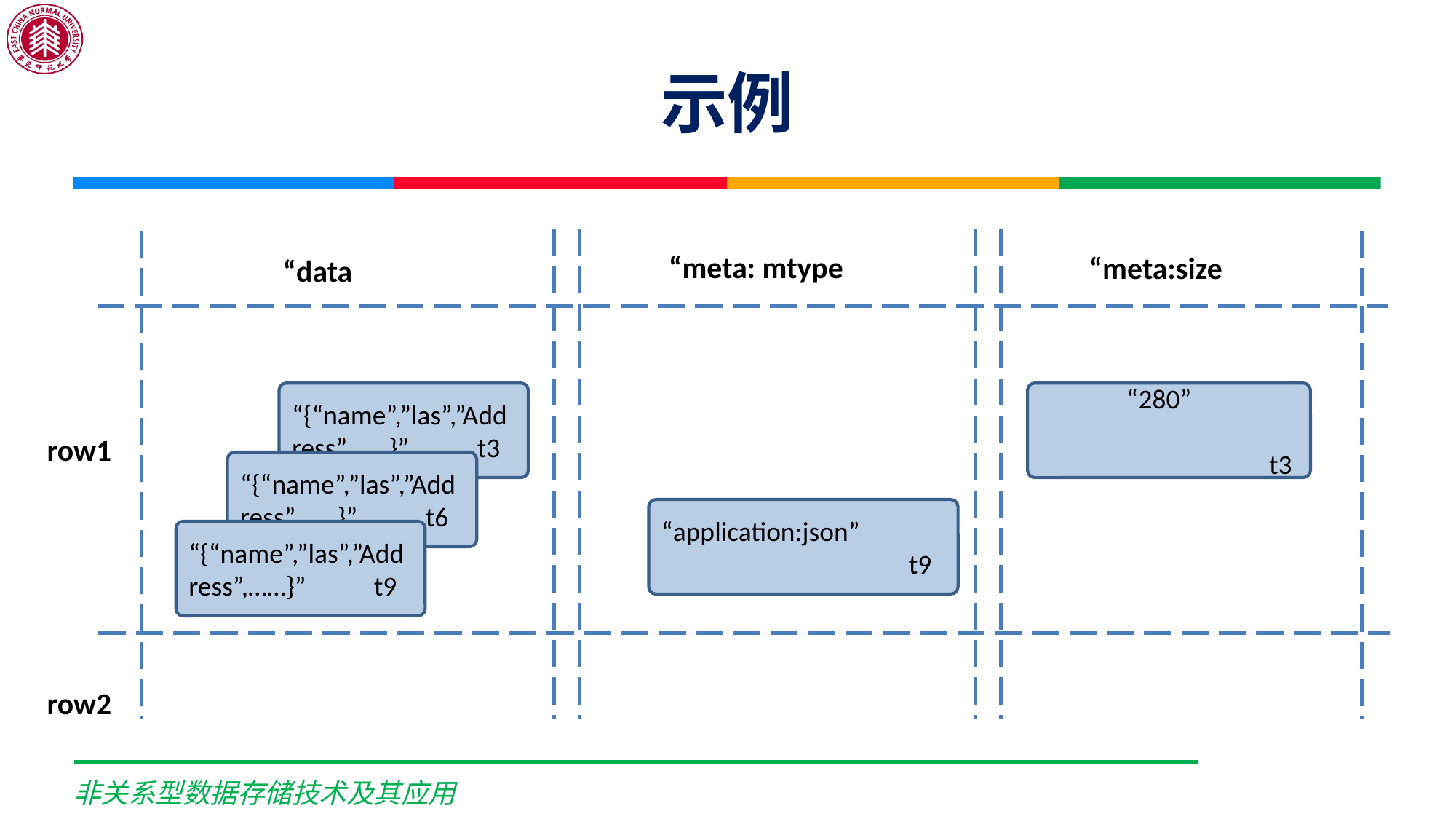

# 示例
“meta: mtype
“meta:size
“data
“{“name”,”las”,”Address”,……}”           t3
              “280”
                                     t3
row1
“{“name”,”las”,”Address”,……}”           t6
“application:json”
                                        t9
“{“name”,”las”,”Address”,……}”           t9
row2